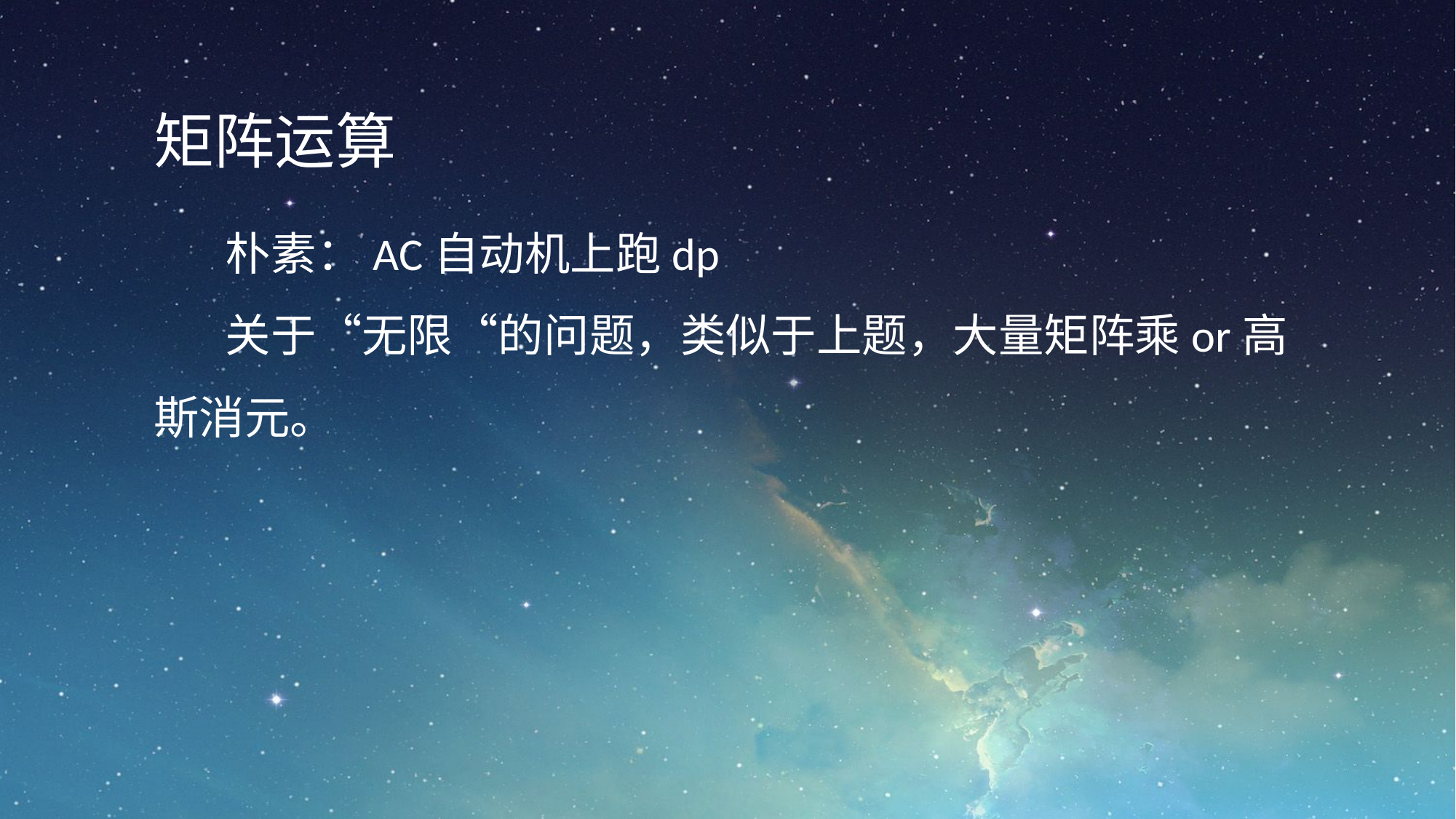

矩阵运算
朴素：AC自动机上跑dp
关于“无限“的问题，类似于上题，大量矩阵乘or高斯消元。